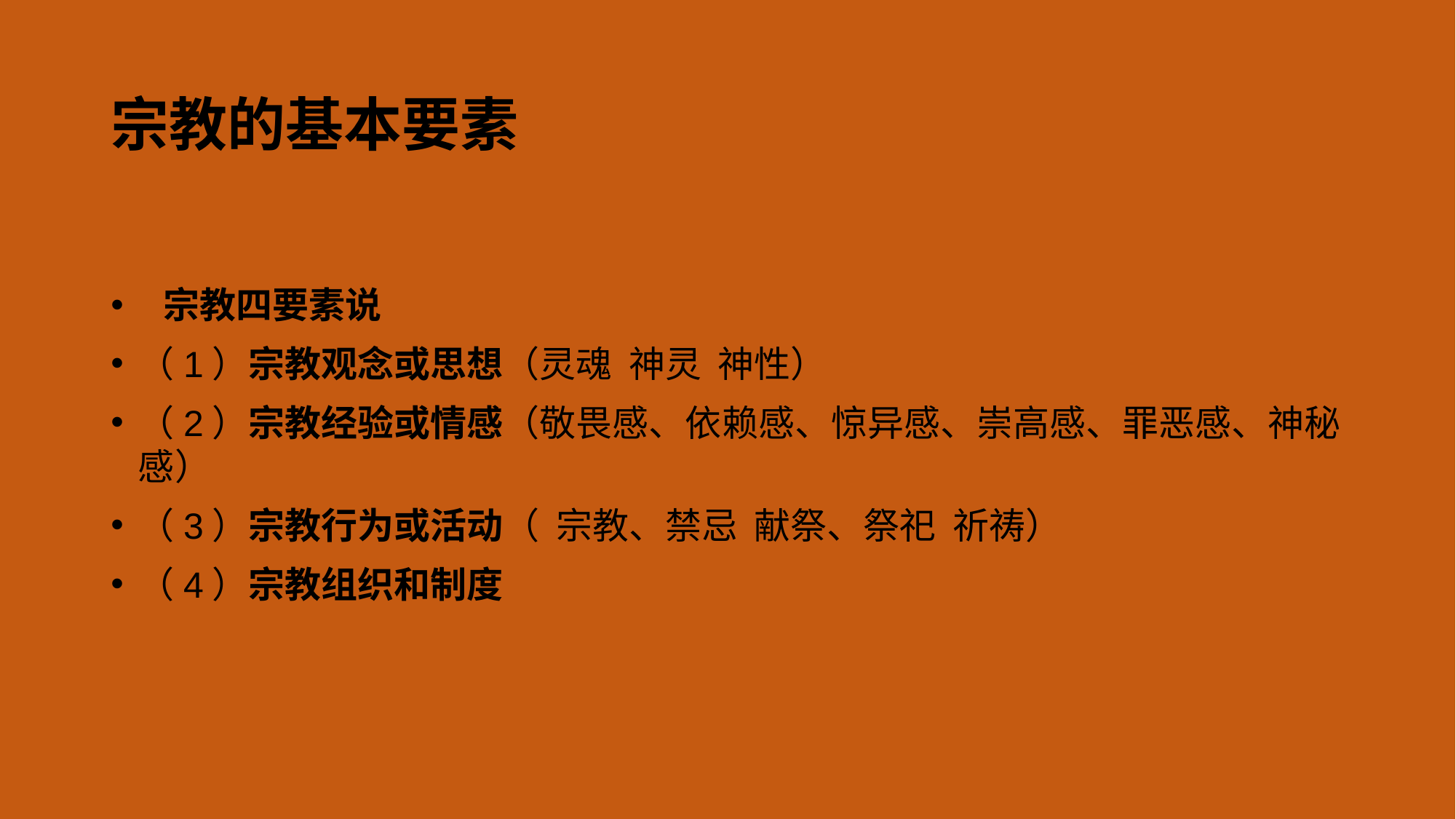

# 宗教的基本要素

  宗教四要素说
（1）宗教观念或思想（灵魂  神灵  神性）
（2）宗教经验或情感（敬畏感、依赖感、惊异感、崇高感、罪恶感、神秘感）
（3）宗教行为或活动（  宗教、禁忌  献祭、祭祀  祈祷）
（4）宗教组织和制度